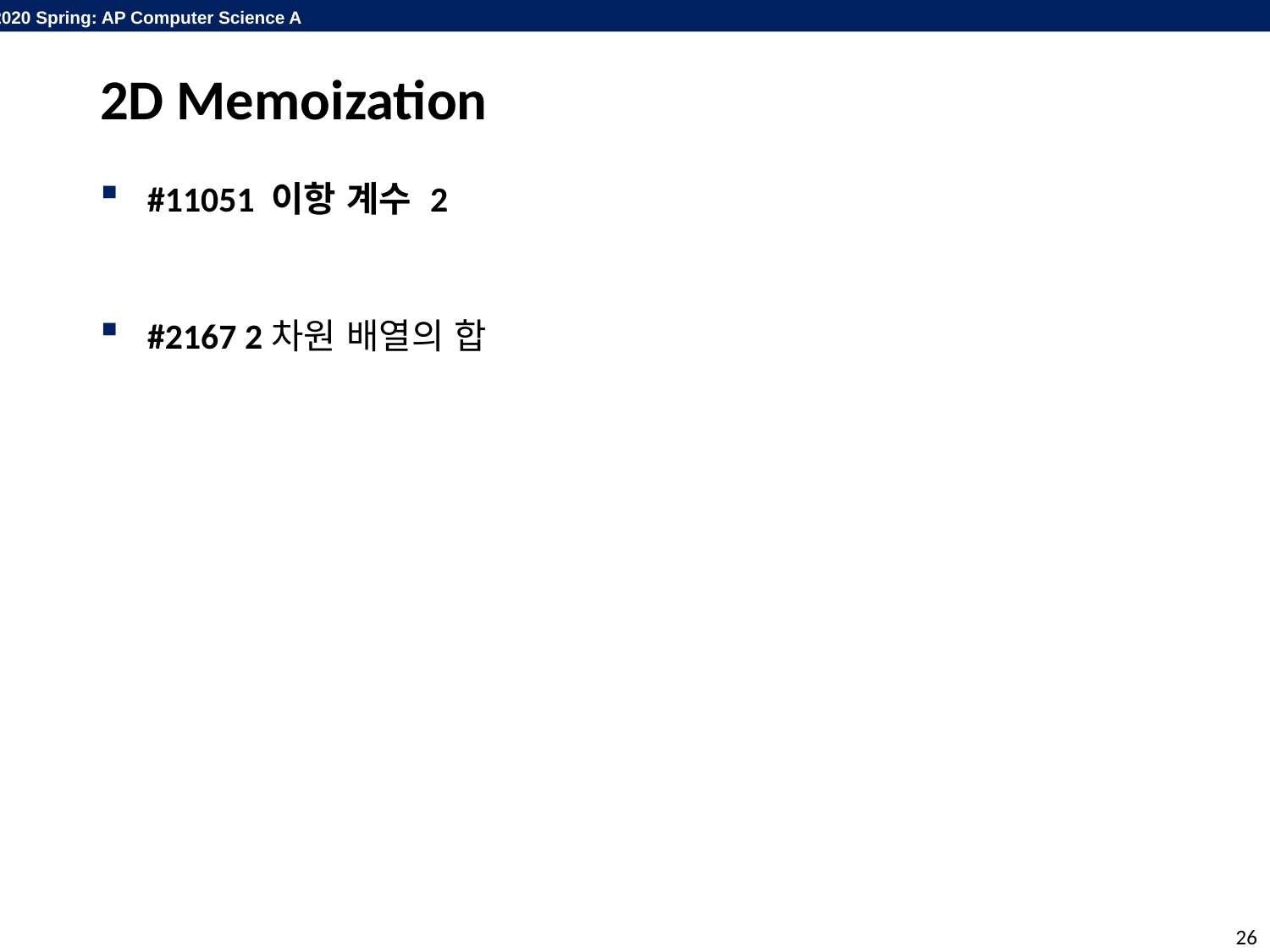

# 2D Memoization
#11051 이항 계수 2

#2167 2차원 배열의 합

26